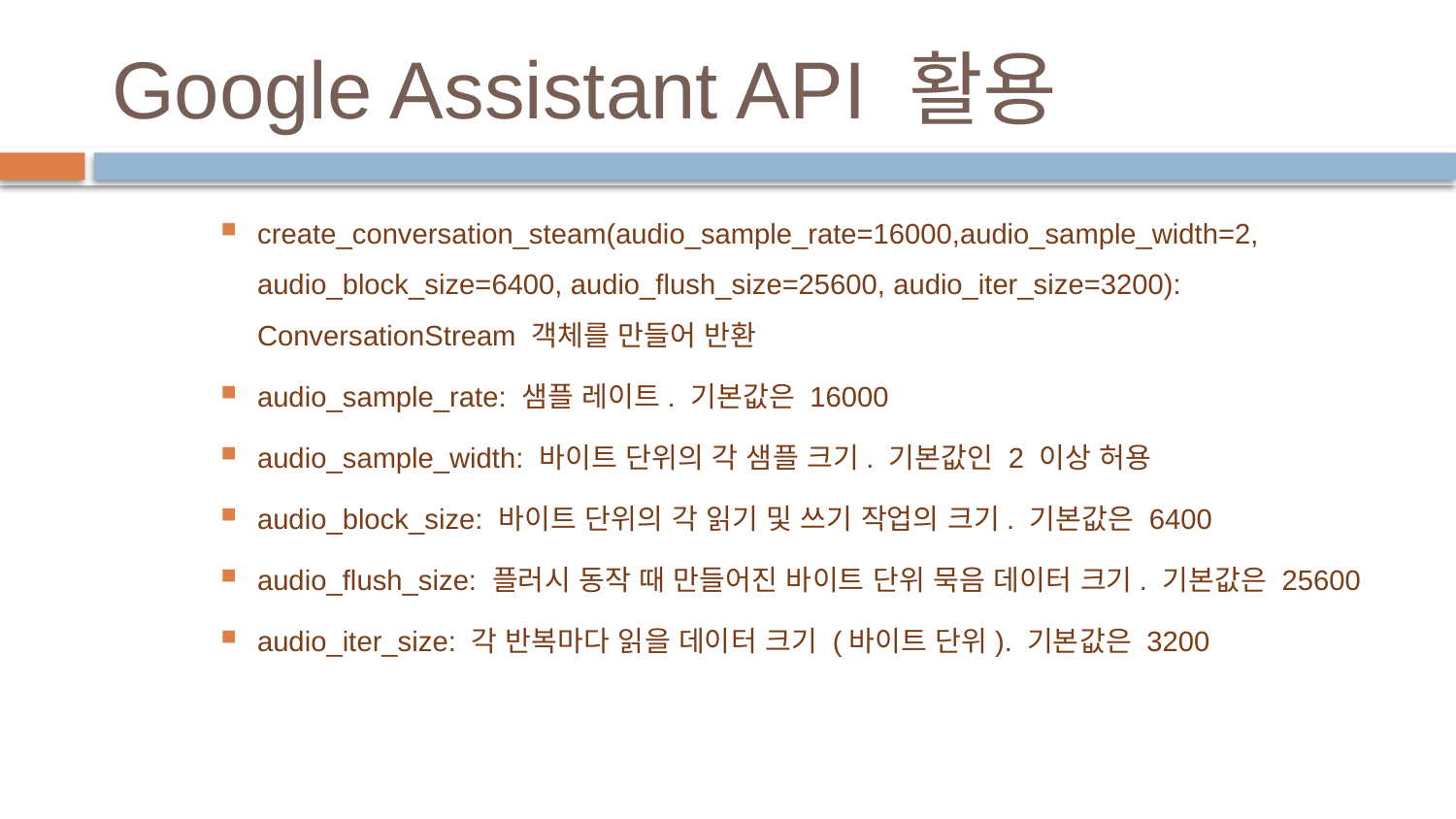

# Google Assistant API 활용
create_conversation_steam(audio_sample_rate=16000,audio_sample_width=2,
audio_block_size=6400, audio_flush_size=25600, audio_iter_size=3200): ConversationStream 객체를 만들어 반환
audio_sample_rate: 샘플 레이트. 기본값은 16000
audio_sample_width: 바이트 단위의 각 샘플 크기. 기본값인 2 이상 허용
audio_block_size: 바이트 단위의 각 읽기 및 쓰기 작업의 크기. 기본값은 6400
audio_flush_size: 플러시 동작 때 만들어진 바이트 단위 묵음 데이터 크기. 기본값은 25600
audio_iter_size: 각 반복마다 읽을 데이터 크기 (바이트 단위). 기본값은 3200